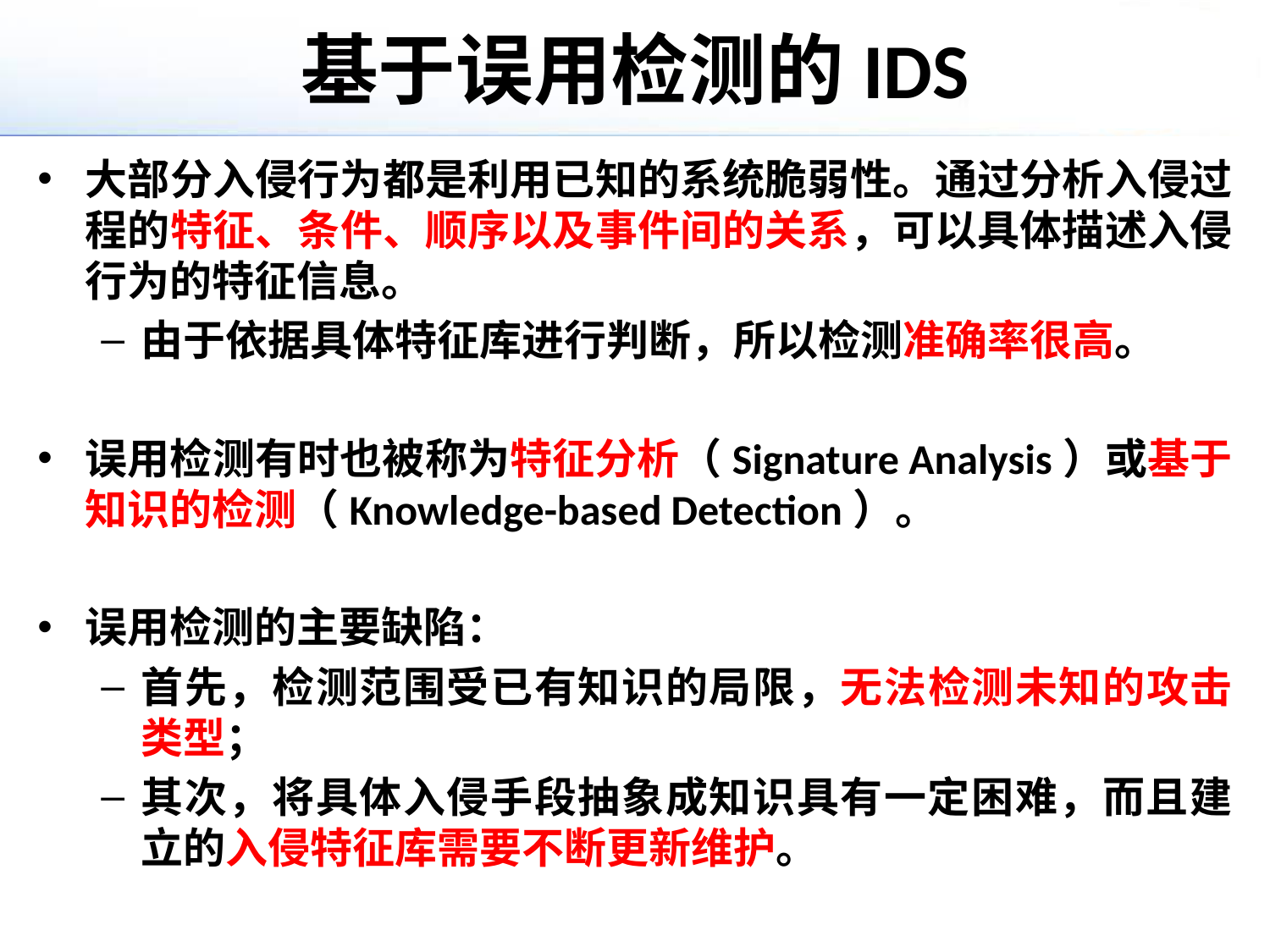

# 基于误用检测的IDS
大部分入侵行为都是利用已知的系统脆弱性。通过分析入侵过程的特征、条件、顺序以及事件间的关系，可以具体描述入侵行为的特征信息。
由于依据具体特征库进行判断，所以检测准确率很高。

误用检测有时也被称为特征分析（Signature Analysis）或基于知识的检测（Knowledge-based Detection）。

误用检测的主要缺陷：
首先，检测范围受已有知识的局限，无法检测未知的攻击类型；
其次，将具体入侵手段抽象成知识具有一定困难，而且建立的入侵特征库需要不断更新维护。